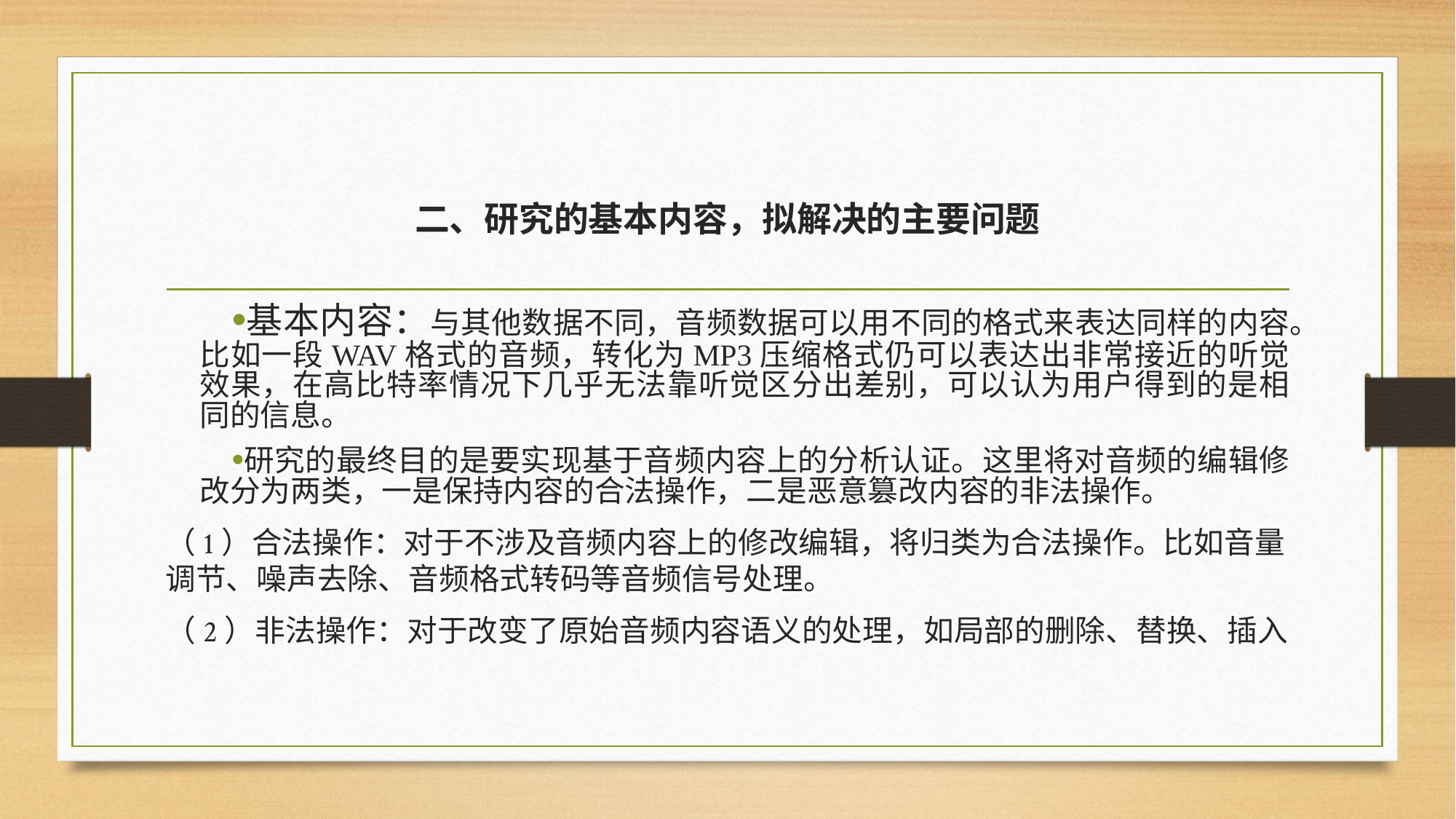

# 二、研究的基本内容，拟解决的主要问题
基本内容：与其他数据不同，音频数据可以用不同的格式来表达同样的内容。比如一段WAV格式的音频，转化为MP3压缩格式仍可以表达出非常接近的听觉效果，在高比特率情况下几乎无法靠听觉区分出差别，可以认为用户得到的是相同的信息。
研究的最终目的是要实现基于音频内容上的分析认证。这里将对音频的编辑修改分为两类，一是保持内容的合法操作，二是恶意篡改内容的非法操作。
（1）合法操作：对于不涉及音频内容上的修改编辑，将归类为合法操作。比如音量调节、噪声去除、音频格式转码等音频信号处理。
（2）非法操作：对于改变了原始音频内容语义的处理，如局部的删除、替换、插入